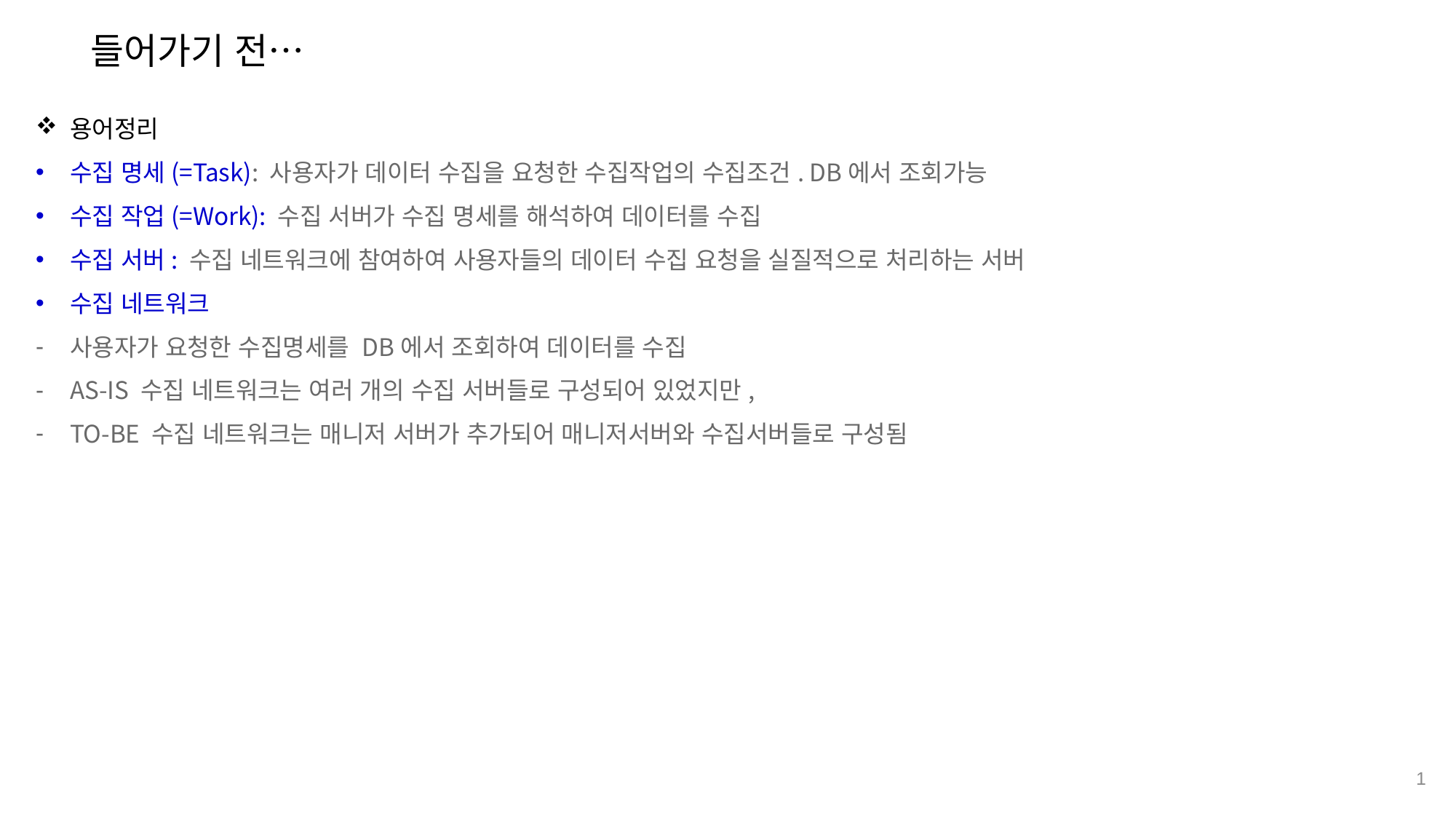

들어가기 전…
용어정리
수집 명세(=Task): 사용자가 데이터 수집을 요청한 수집작업의 수집조건. DB에서 조회가능
수집 작업(=Work): 수집 서버가 수집 명세를 해석하여 데이터를 수집
수집 서버: 수집 네트워크에 참여하여 사용자들의 데이터 수집 요청을 실질적으로 처리하는 서버
수집 네트워크
사용자가 요청한 수집명세를 DB에서 조회하여 데이터를 수집
AS-IS 수집 네트워크는 여러 개의 수집 서버들로 구성되어 있었지만,
TO-BE 수집 네트워크는 매니저 서버가 추가되어 매니저서버와 수집서버들로 구성됨

1